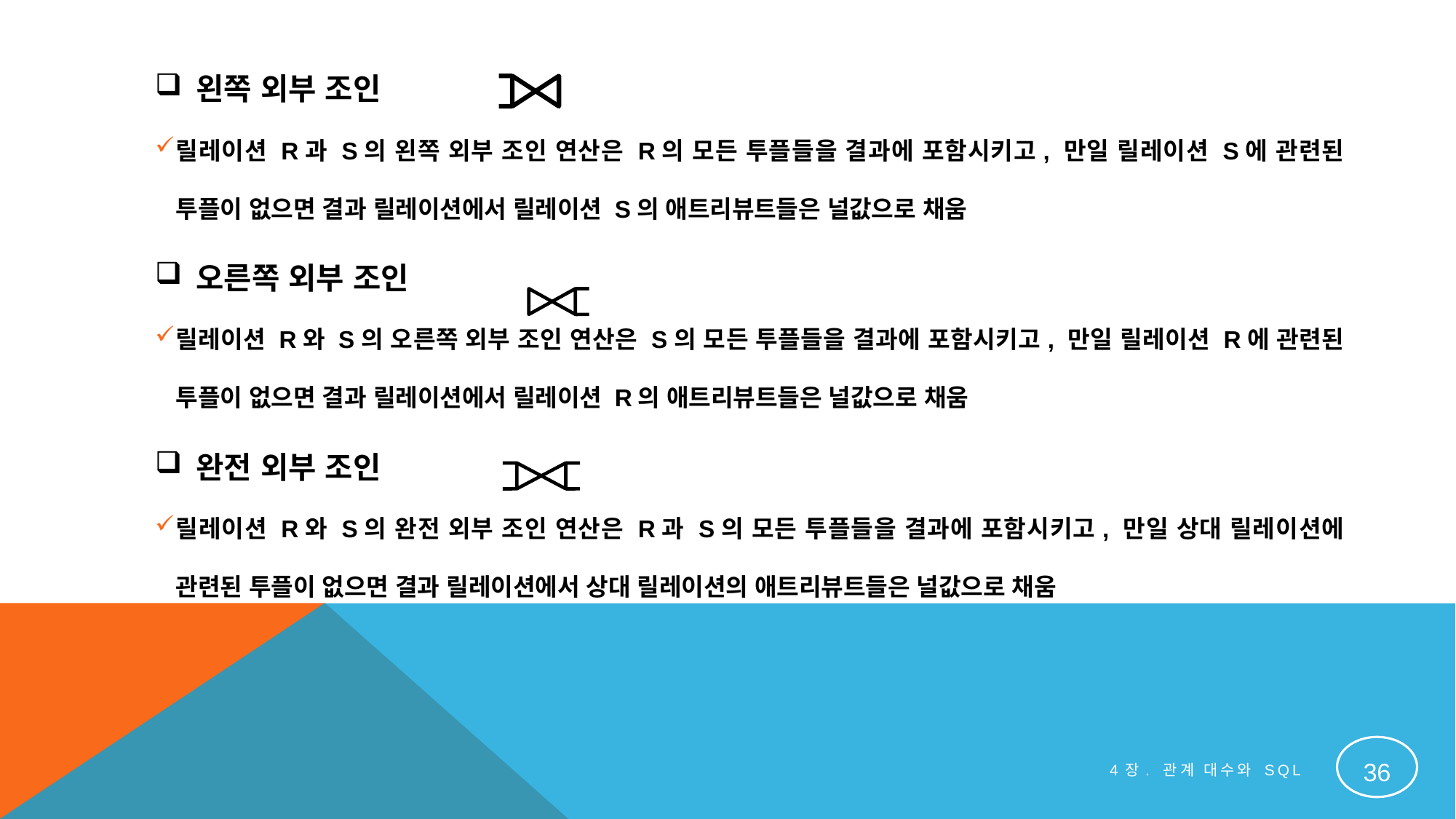

왼쪽 외부 조인
릴레이션 R과 S의 왼쪽 외부 조인 연산은 R의 모든 투플들을 결과에 포함시키고, 만일 릴레이션 S에 관련된 투플이 없으면 결과 릴레이션에서 릴레이션 S의 애트리뷰트들은 널값으로 채움
오른쪽 외부 조인
릴레이션 R와 S의 오른쪽 외부 조인 연산은 S의 모든 투플들을 결과에 포함시키고, 만일 릴레이션 R에 관련된 투플이 없으면 결과 릴레이션에서 릴레이션 R의 애트리뷰트들은 널값으로 채움
완전 외부 조인
릴레이션 R와 S의 완전 외부 조인 연산은 R과 S의 모든 투플들을 결과에 포함시키고, 만일 상대 릴레이션에 관련된 투플이 없으면 결과 릴레이션에서 상대 릴레이션의 애트리뷰트들은 널값으로 채움

36
4장. 관계 대수와 SQL